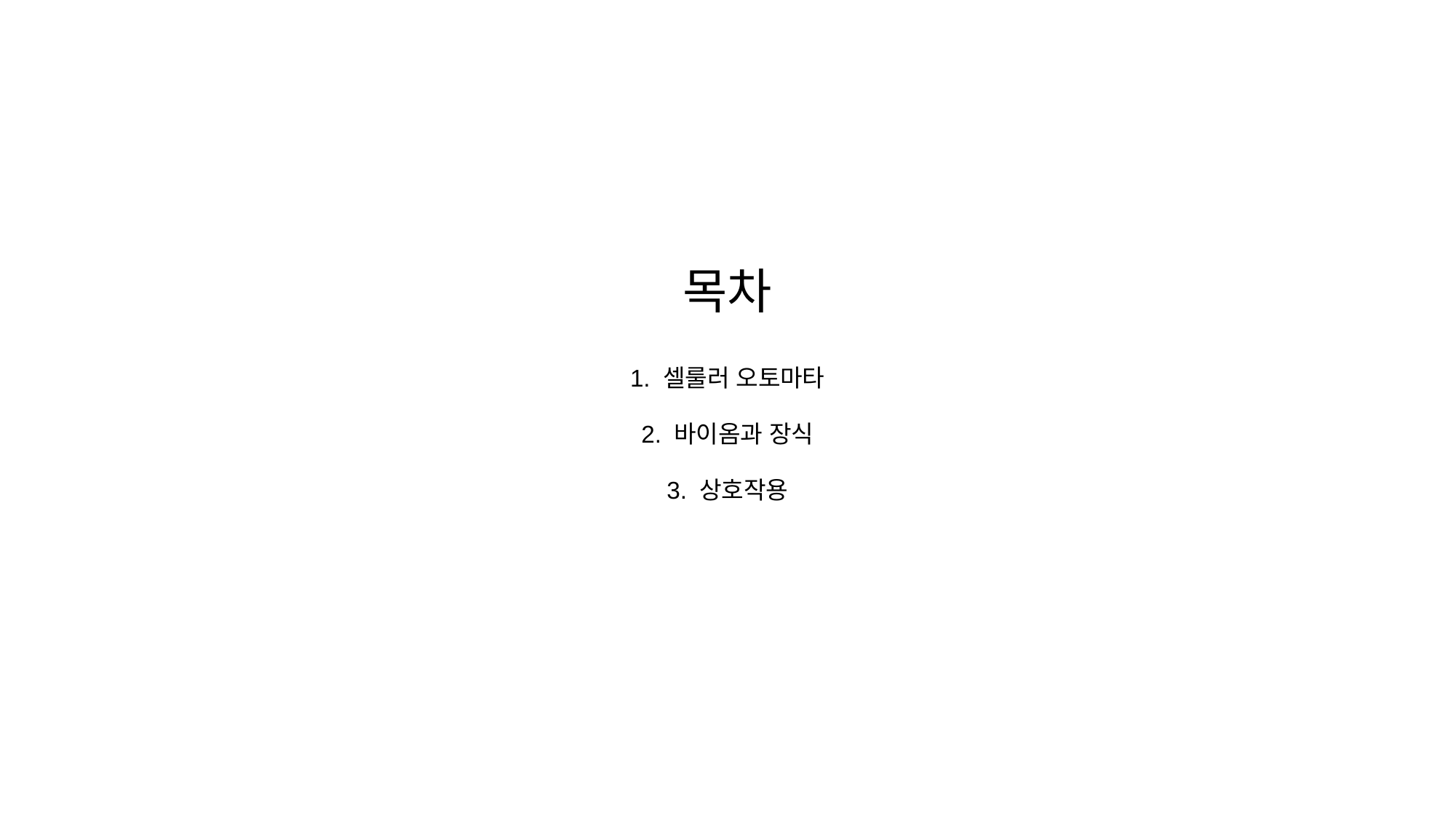

목차
1. 셀룰러 오토마타
2. 바이옴과 장식
3. 상호작용